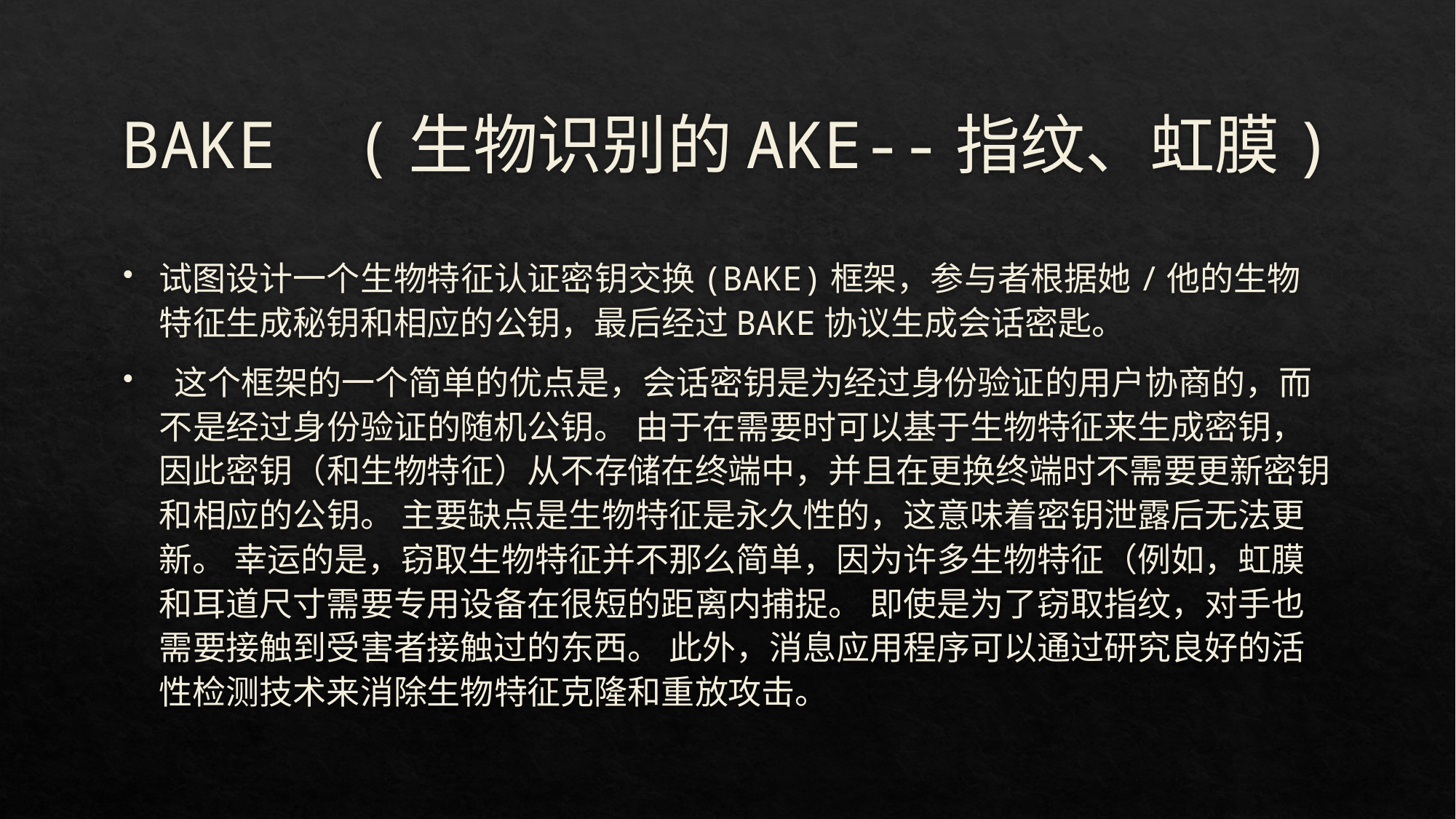

# BAKE  (生物识别的AKE--指纹、虹膜)
试图设计一个生物特征认证密钥交换(BAKE)框架，参与者根据她/他的生物特征生成秘钥和相应的公钥，最后经过BAKE协议生成会话密匙。
 这个框架的一个简单的优点是，会话密钥是为经过身份验证的用户协商的，而不是经过身份验证的随机公钥。 由于在需要时可以基于生物特征来生成密钥，因此密钥（和生物特征）从不存储在终端中，并且在更换终端时不需要更新密钥和相应的公钥。 主要缺点是生物特征是永久性的，这意味着密钥泄露后无法更新。 幸运的是，窃取生物特征并不那么简单，因为许多生物特征（例如，虹膜和耳道尺寸需要专用设备在很短的距离内捕捉。 即使是为了窃取指纹，对手也需要接触到受害者接触过的东西。 此外，消息应用程序可以通过研究良好的活性检测技术来消除生物特征克隆和重放攻击。